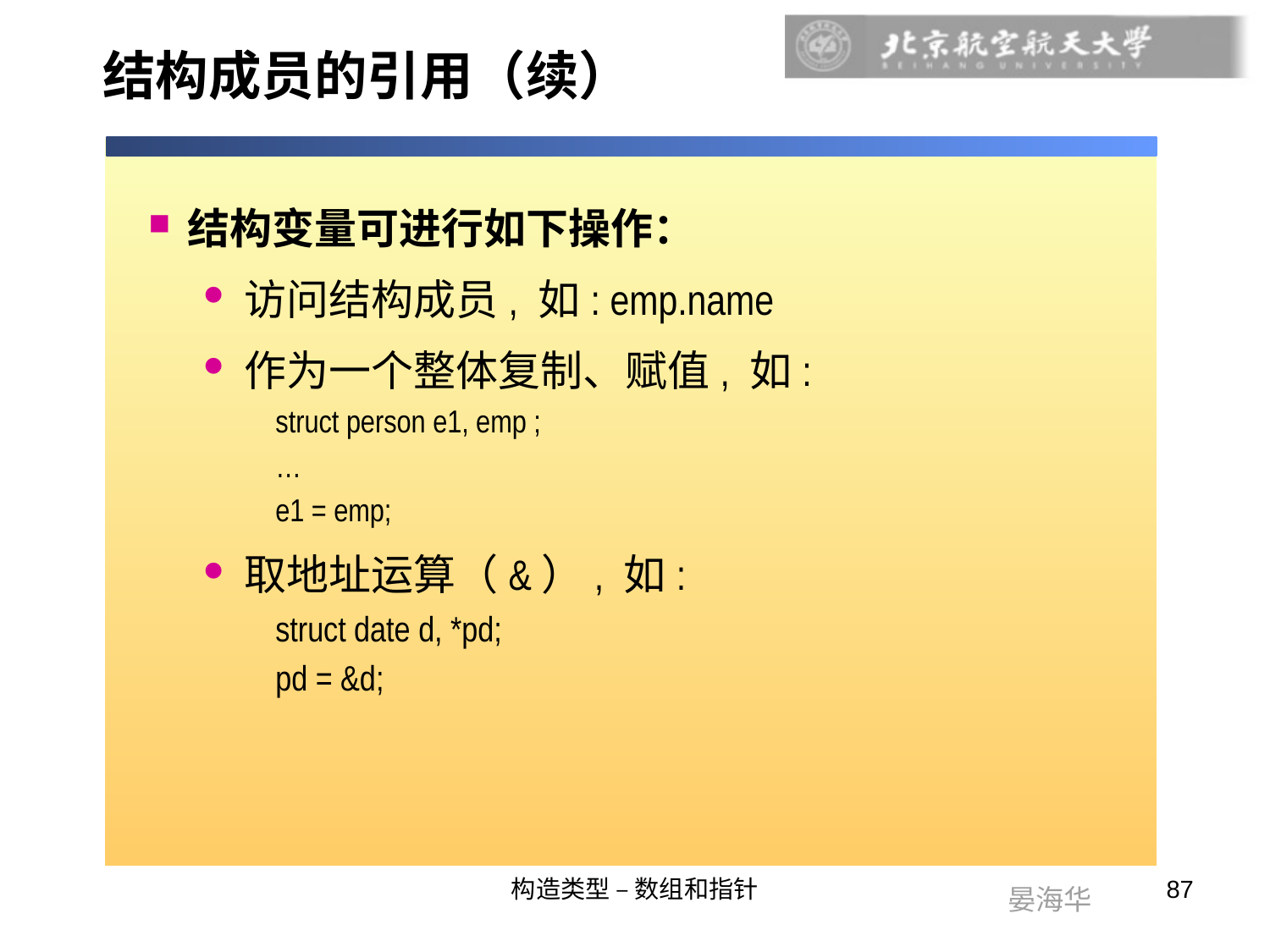

# 结构成员的引用（续）
结构变量可进行如下操作：
访问结构成员, 如: emp.name
作为一个整体复制、赋值, 如:
struct person e1, emp ;
…
e1 = emp;
取地址运算（&）, 如:
struct date d, *pd;
pd = &d;
构造类型 – 数组和指针
87